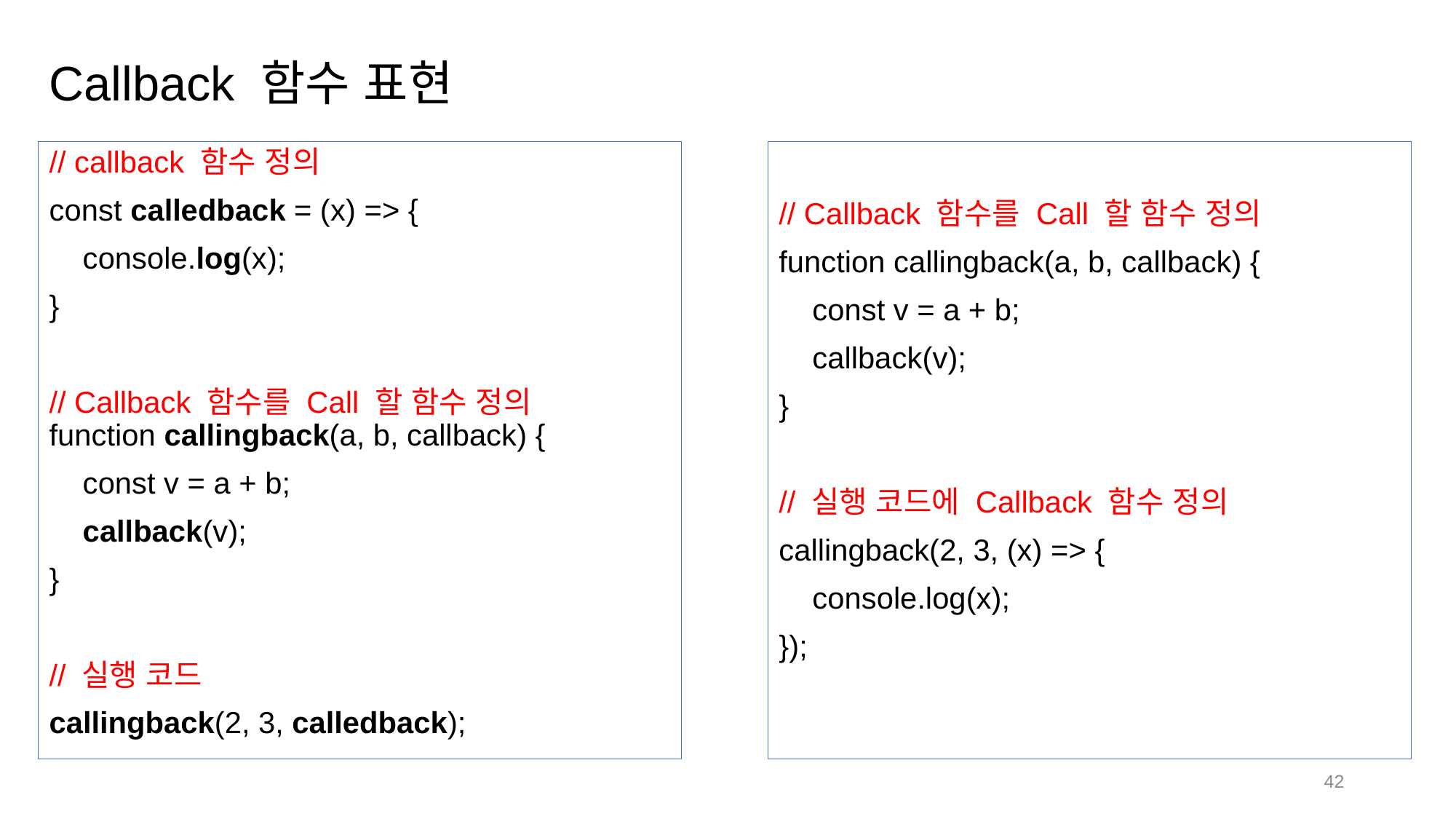

# Callback 함수 표현
// callback 함수 정의
const calledback = (x) => {
    console.log(x);
}

// Callback 함수를 Call 할 함수 정의
function callingback(a, b, callback) {
    const v = a + b;
    callback(v);
}

// 실행 코드
callingback(2, 3, calledback);

// Callback 함수를 Call 할 함수 정의
function callingback(a, b, callback) {
    const v = a + b;
    callback(v);
}

// 실행 코드에 Callback 함수 정의
callingback(2, 3, (x) => {
    console.log(x);
});
42